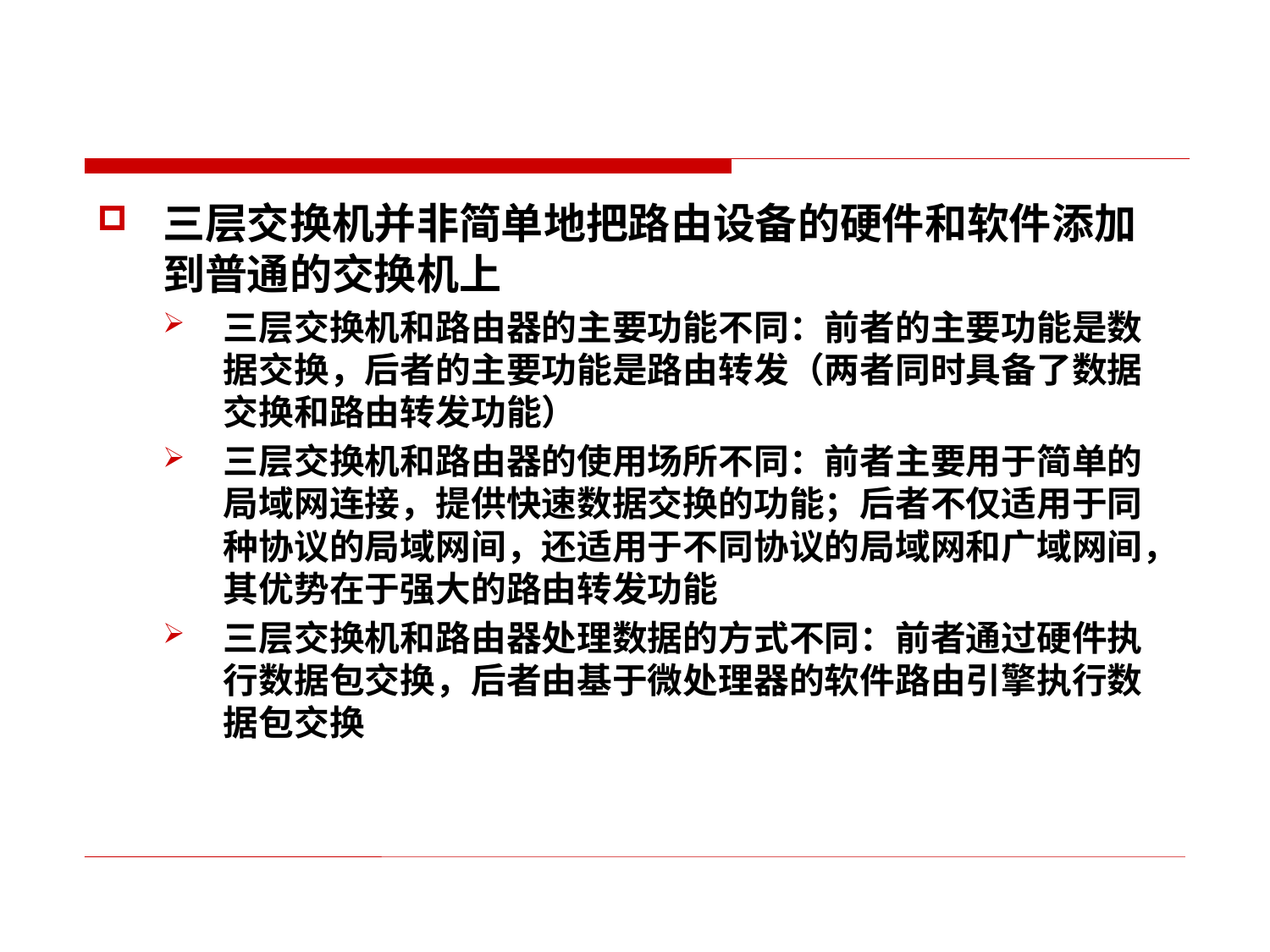

#
三层交换机并非简单地把路由设备的硬件和软件添加到普通的交换机上
三层交换机和路由器的主要功能不同：前者的主要功能是数据交换，后者的主要功能是路由转发（两者同时具备了数据交换和路由转发功能）
三层交换机和路由器的使用场所不同：前者主要用于简单的局域网连接，提供快速数据交换的功能；后者不仅适用于同种协议的局域网间，还适用于不同协议的局域网和广域网间，其优势在于强大的路由转发功能
三层交换机和路由器处理数据的方式不同：前者通过硬件执行数据包交换，后者由基于微处理器的软件路由引擎执行数据包交换